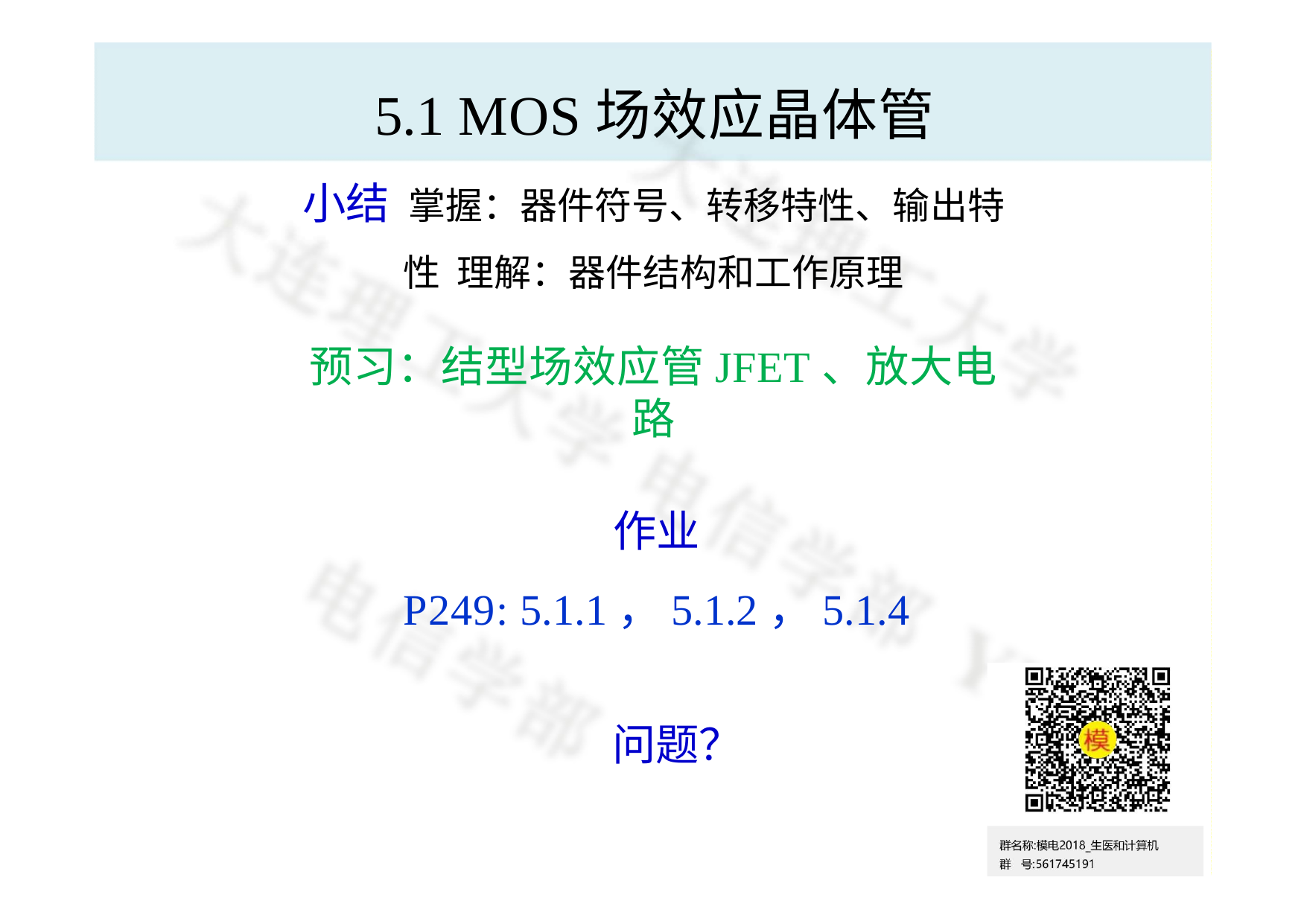

# 5.1 MOS场效应晶体管
小结  掌握：器件符号、转移特性、输出特性  理解：器件结构和工作原理

预习：结型场效应管JFET、放大电路

作业
P249: 5.1.1，5.1.2，5.1.4

问题？

23